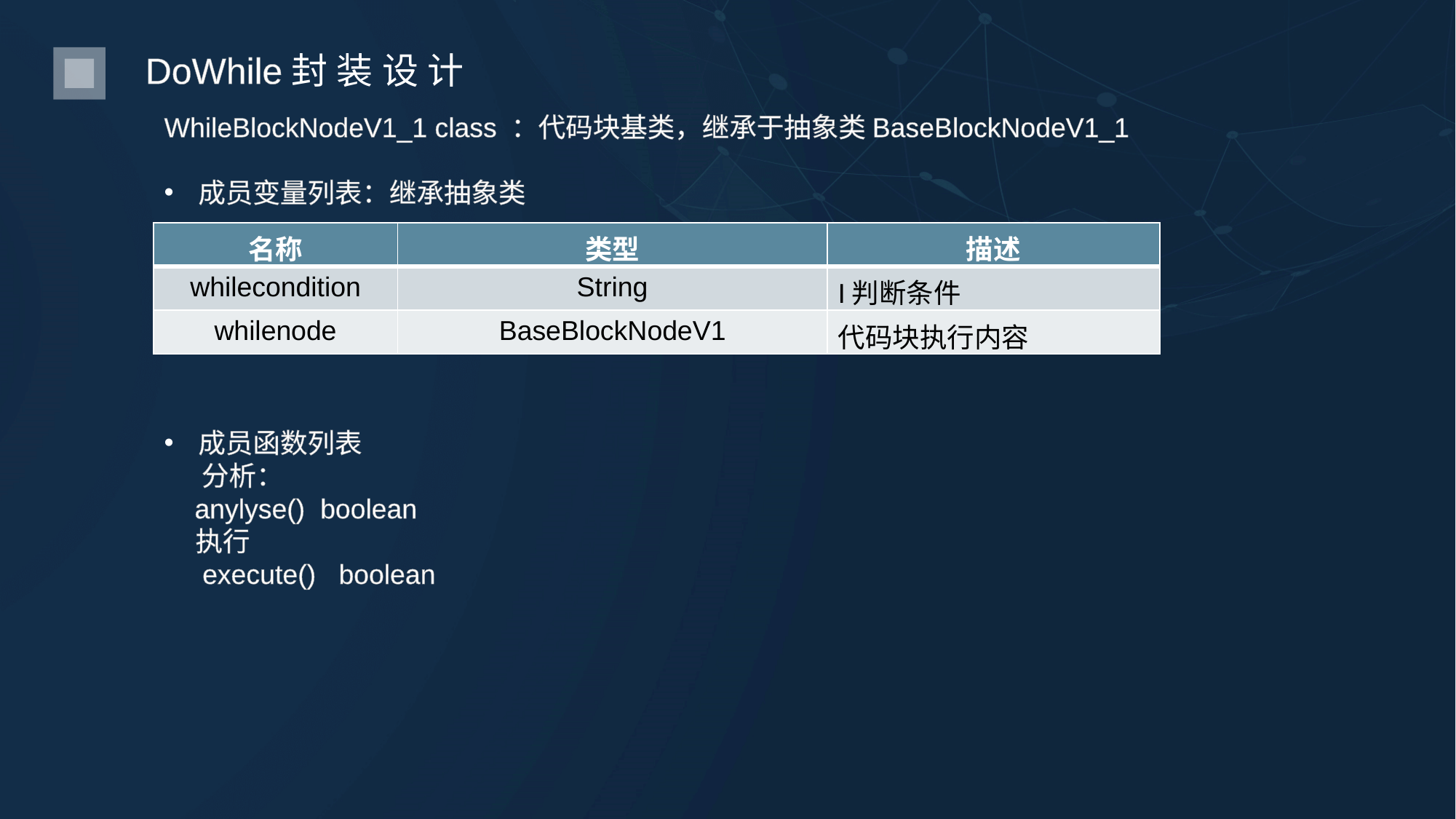

DoWhile封装设计

WhileBlockNodeV1_1 class ：代码块基类，继承于抽象类BaseBlockNodeV1_1

成员变量列表：继承抽象类
| 名称 | 类型 | 描述 |
| --- | --- | --- |
| whilecondition | String | I判断条件 |
| whilenode | BaseBlockNodeV1 | 代码块执行内容 |
成员函数列表
     分析：
    anylyse()  boolean
    执行
     execute()   boolean